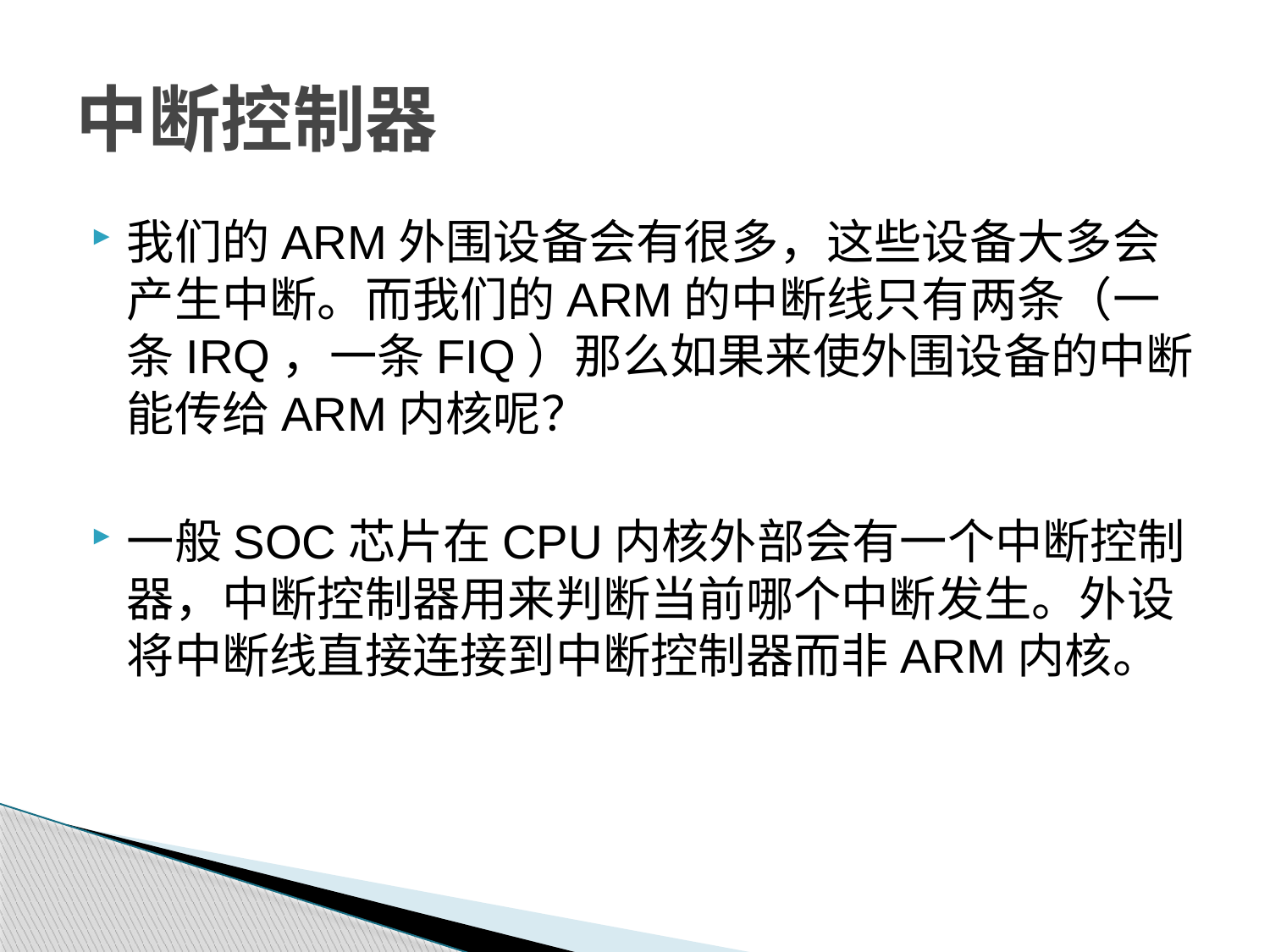

# 中断控制器
我们的ARM外围设备会有很多，这些设备大多会产生中断。而我们的ARM的中断线只有两条（一条IRQ，一条FIQ）那么如果来使外围设备的中断能传给ARM内核呢？

一般SOC芯片在CPU内核外部会有一个中断控制器，中断控制器用来判断当前哪个中断发生。外设将中断线直接连接到中断控制器而非ARM内核。